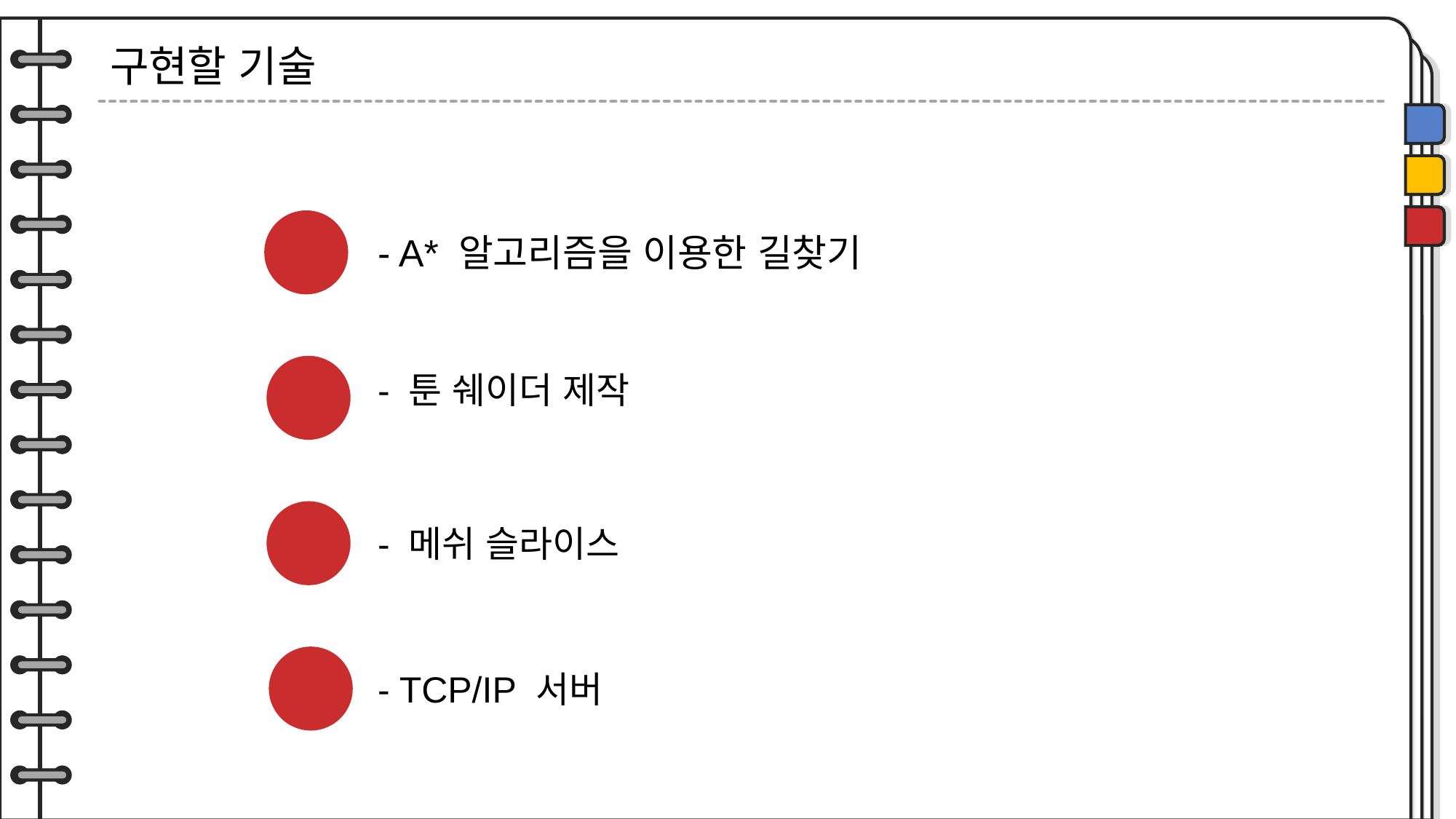

구현할 기술

- A* 알고리즘을 이용한 길찾기

- 툰 쉐이더 제작

- 메쉬 슬라이스

- TCP/IP 서버